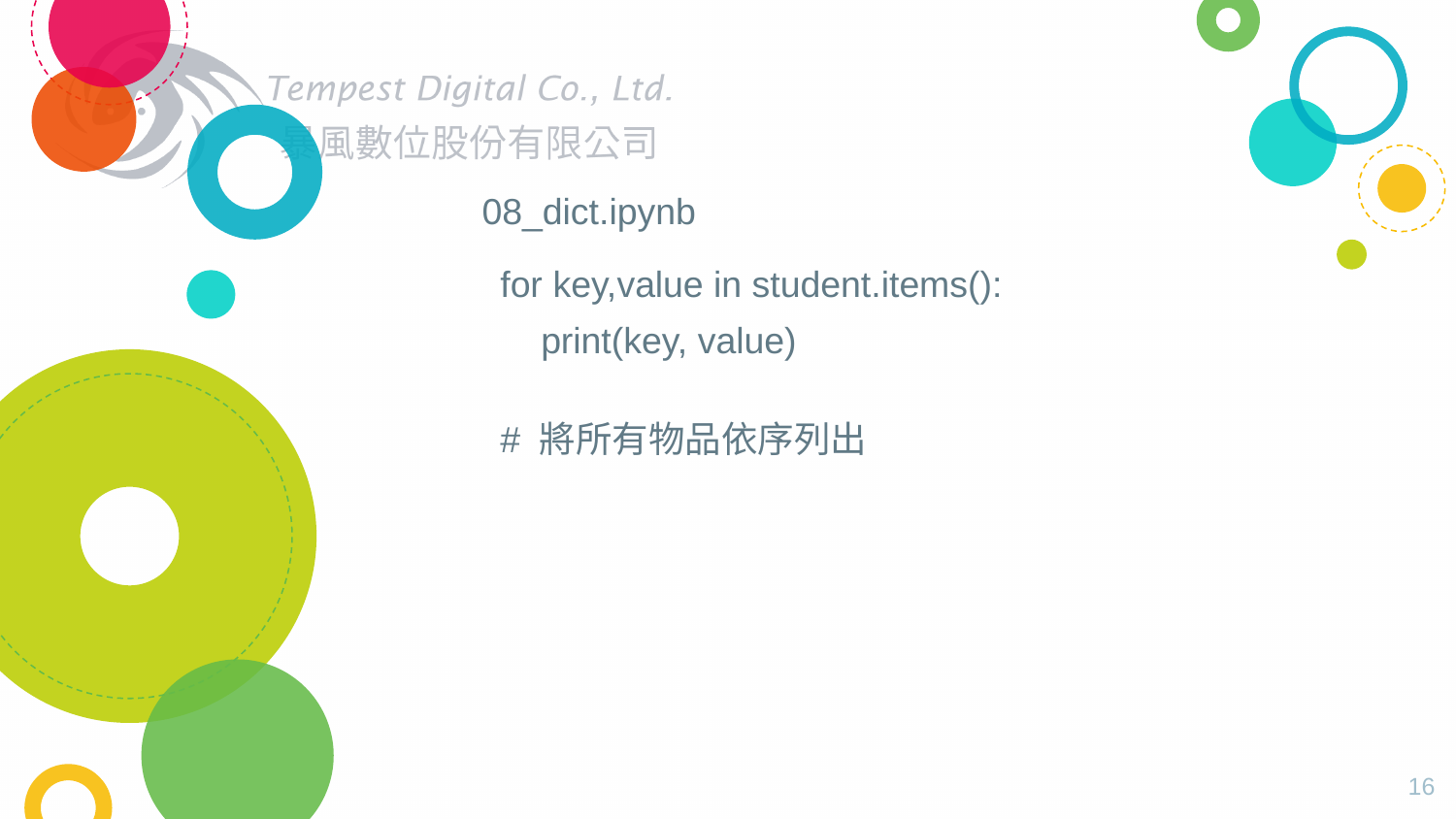

# 08_dict.ipynb
for key,value in student.items():
    print(key, value)
# 將所有物品依序列出
16